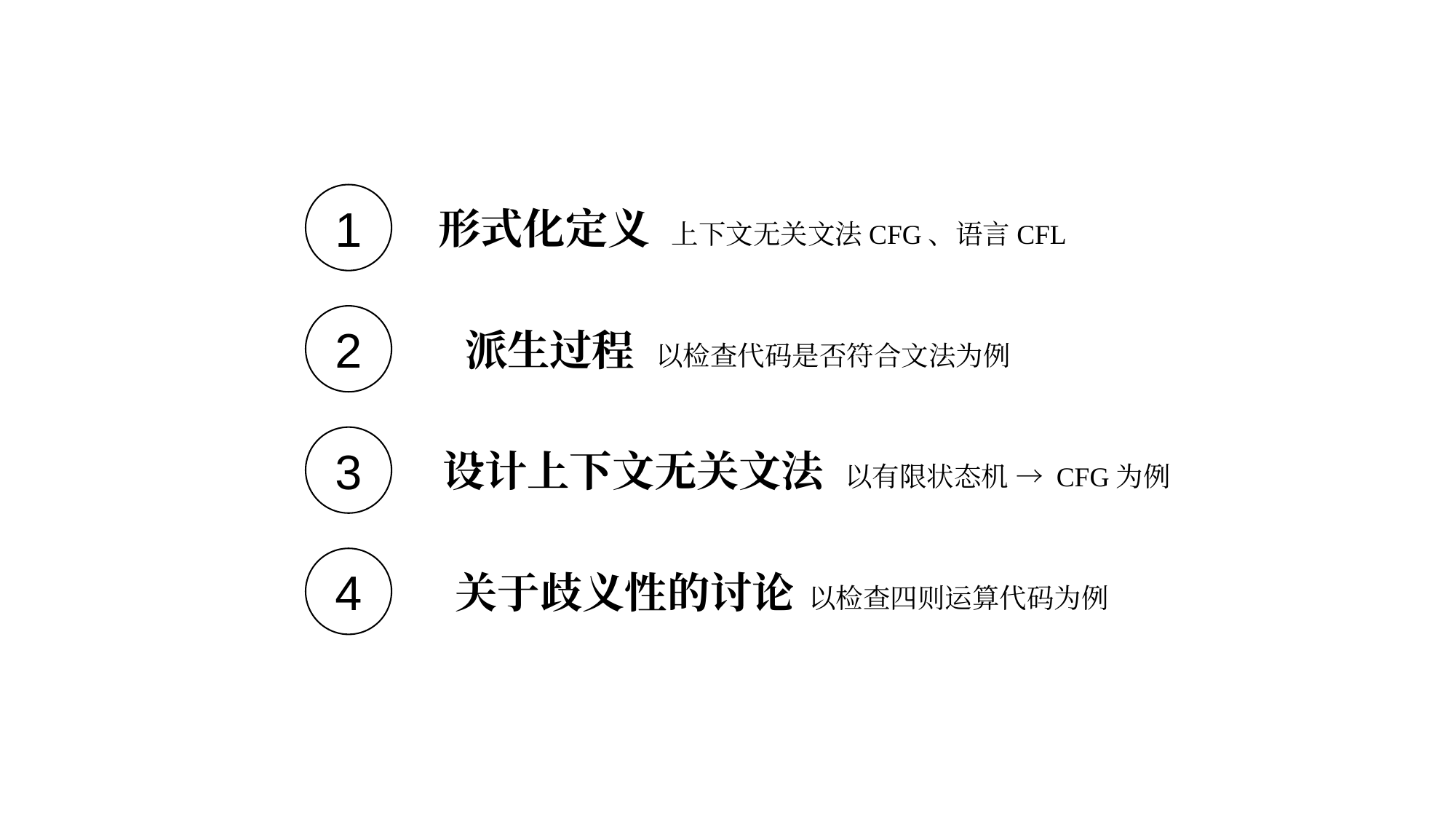

1
形式化定义  上下文无关文法CFG、语言CFL
2
派生过程  以检查代码是否符合文法为例
3
设计上下文无关文法  以有限状态机 → CFG为例
4
关于歧义性的讨论  以检查四则运算代码为例